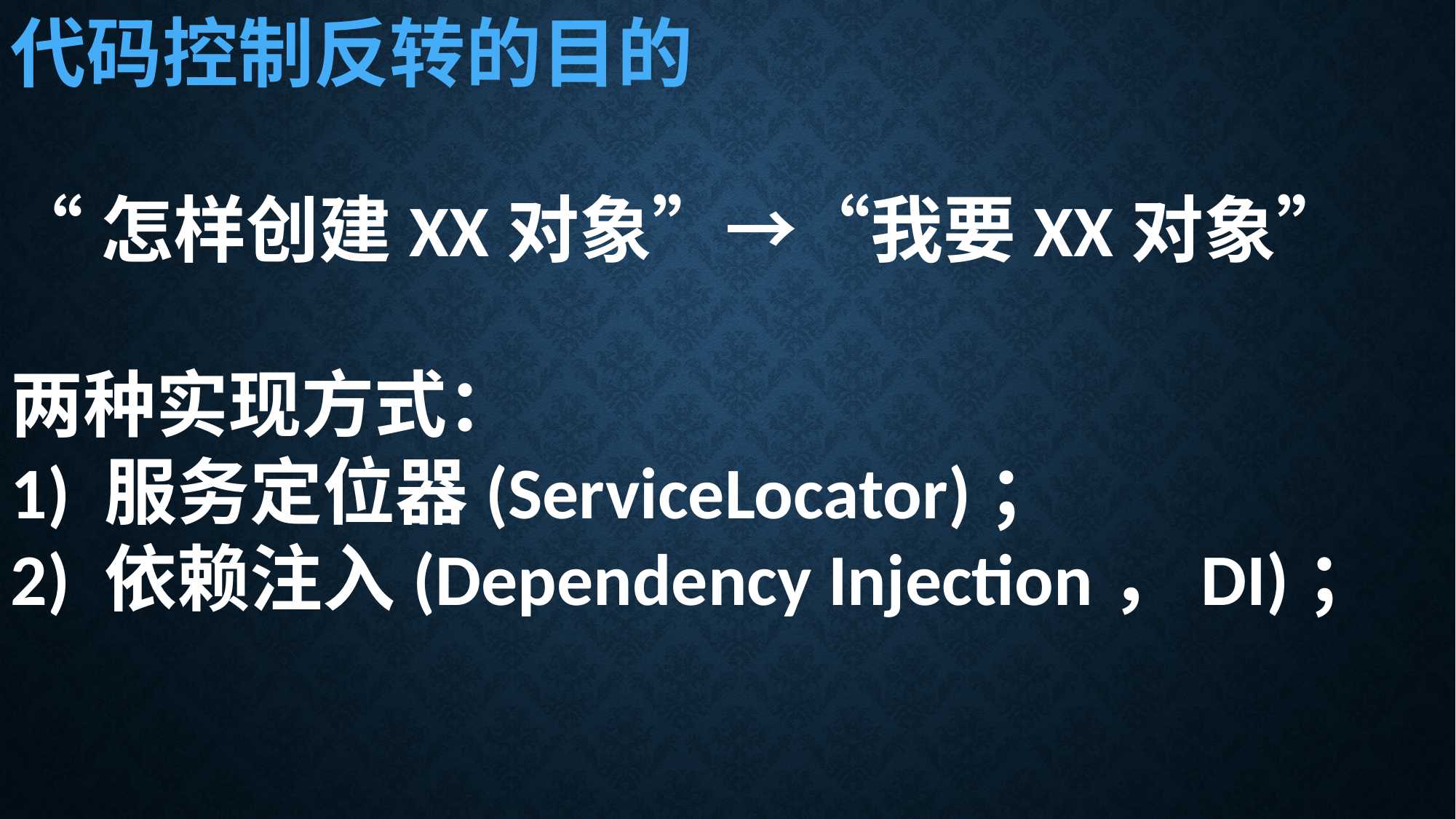

代码控制反转的目的

“怎样创建XX对象”→“我要XX对象”

两种实现方式：
1) 服务定位器(ServiceLocator)；
2) 依赖注入(Dependency Injection，DI)；